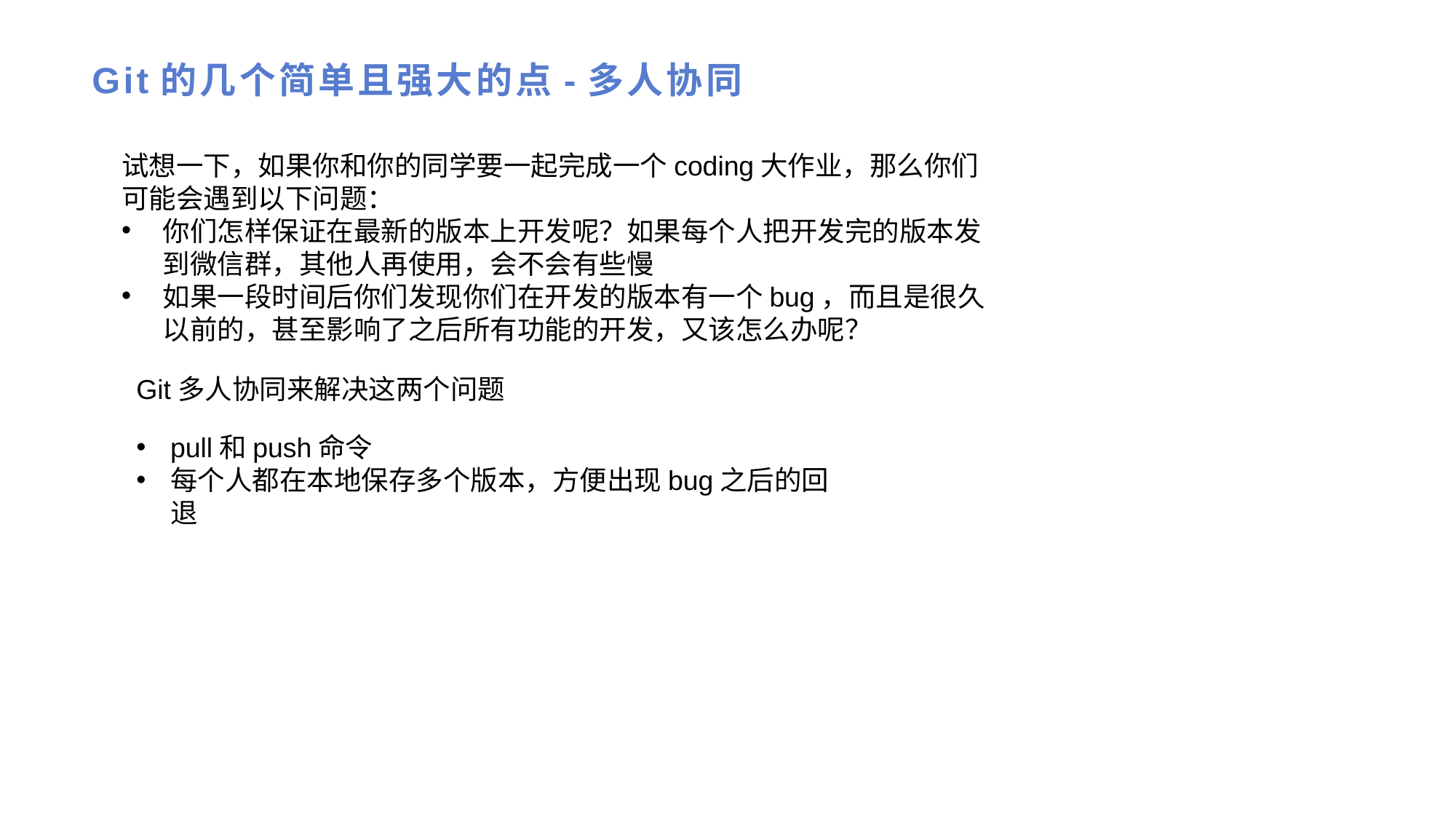

# Git的几个简单且强大的点-多人协同
试想一下，如果你和你的同学要一起完成一个coding大作业，那么你们可能会遇到以下问题：
你们怎样保证在最新的版本上开发呢？如果每个人把开发完的版本发到微信群，其他人再使用，会不会有些慢
如果一段时间后你们发现你们在开发的版本有一个bug，而且是很久以前的，甚至影响了之后所有功能的开发，又该怎么办呢？
Git多人协同来解决这两个问题
pull和push命令
每个人都在本地保存多个版本，方便出现bug之后的回退